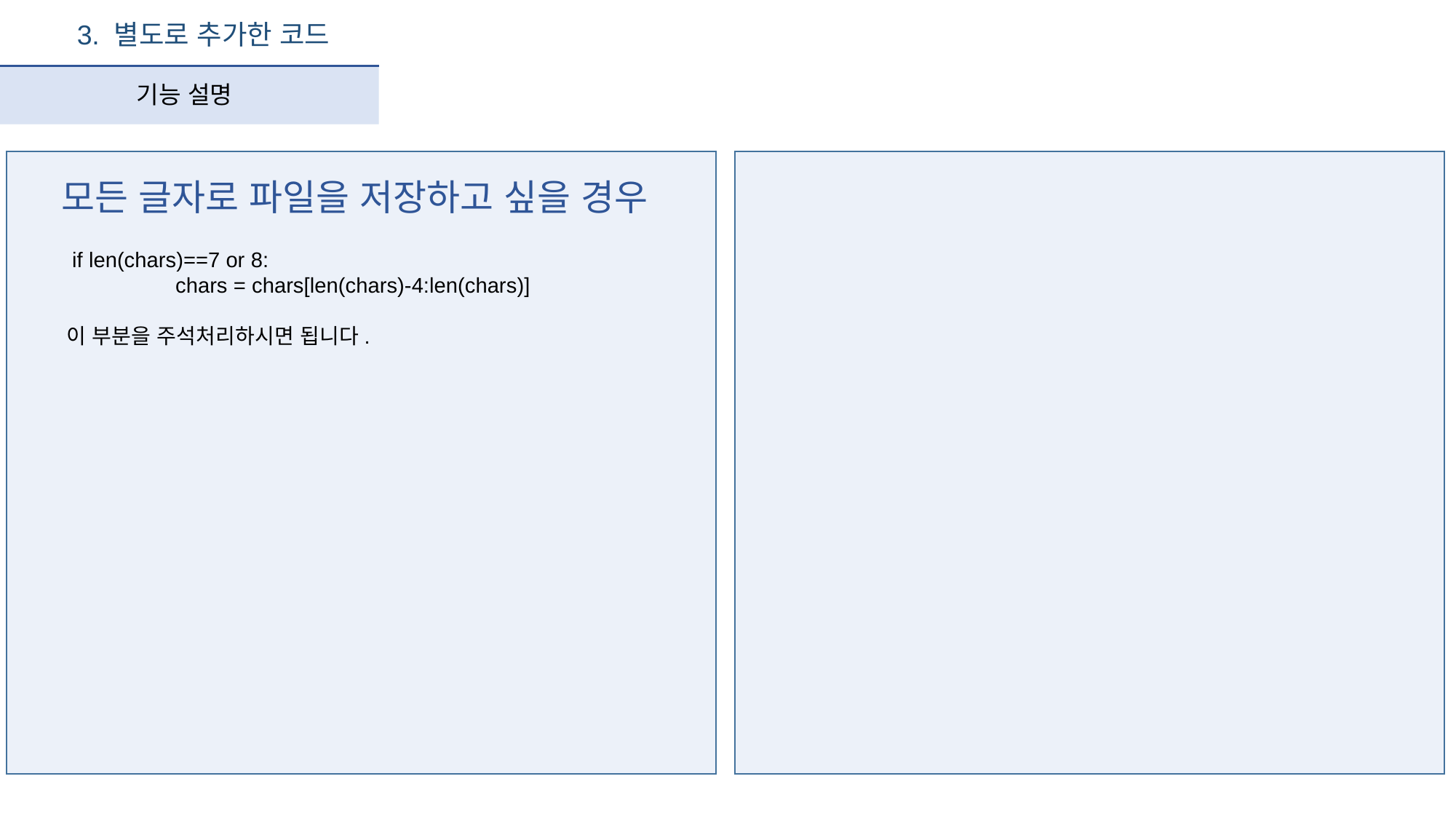

3. 별도로 추가한 코드

기능 설명

모든 글자로 파일을 저장하고 싶을 경우
 if len(chars)==7 or 8:
	chars = chars[len(chars)-4:len(chars)]

이 부분을 주석처리하시면 됩니다.